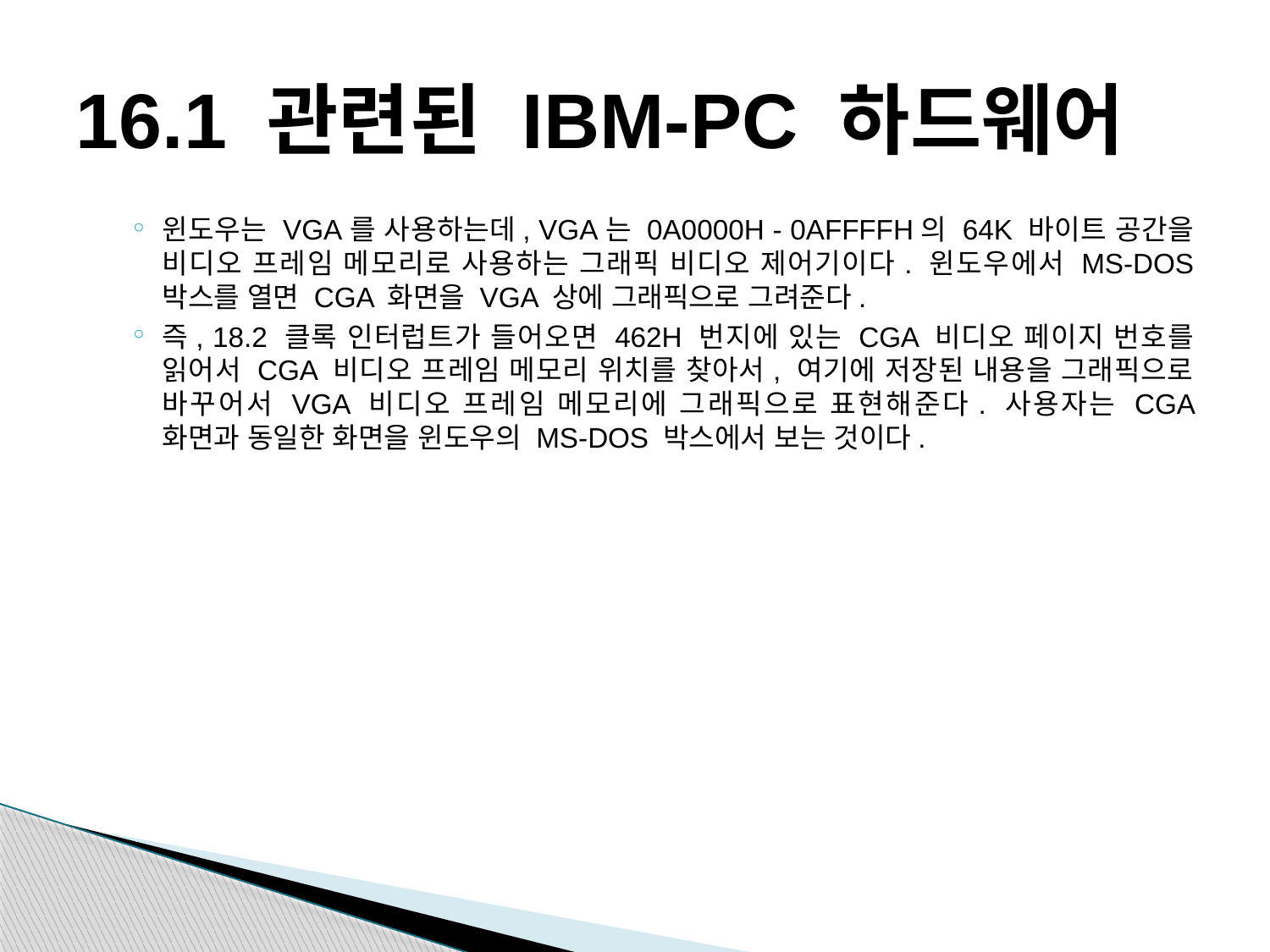

# 16.1 관련된 IBM-PC 하드웨어
윈도우는 VGA를 사용하는데, VGA는 0A0000H - 0AFFFFH의 64K 바이트 공간을 비디오 프레임 메모리로 사용하는 그래픽 비디오 제어기이다. 윈도우에서 MS-DOS 박스를 열면 CGA 화면을 VGA 상에 그래픽으로 그려준다.
즉, 18.2 클록 인터럽트가 들어오면 462H 번지에 있는 CGA 비디오 페이지 번호를 읽어서 CGA 비디오 프레임 메모리 위치를 찾아서, 여기에 저장된 내용을 그래픽으로 바꾸어서 VGA 비디오 프레임 메모리에 그래픽으로 표현해준다. 사용자는 CGA 화면과 동일한 화면을 윈도우의 MS-DOS 박스에서 보는 것이다.